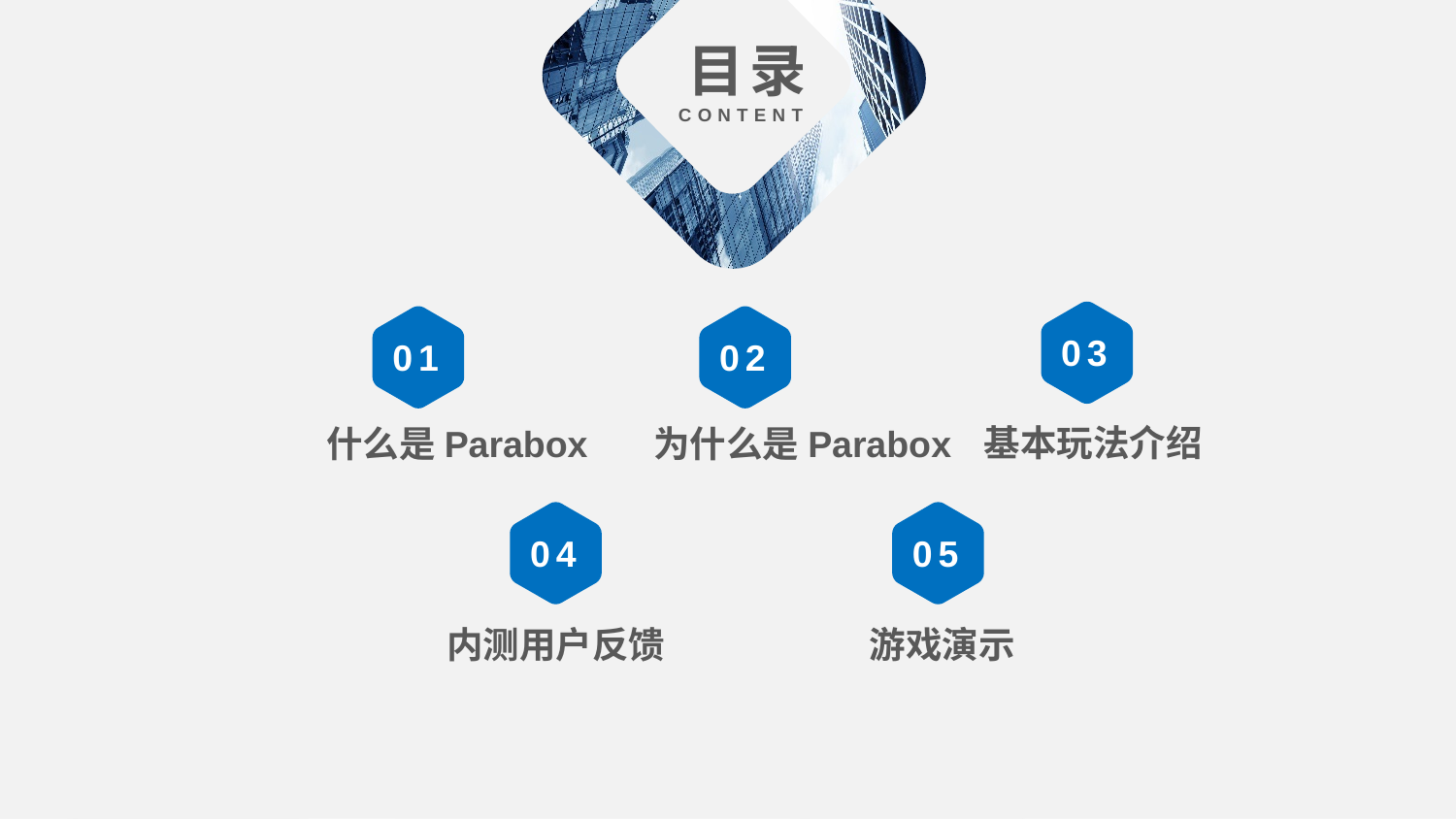

目录
CONTENT

03
基本玩法介绍

01
什么是Parabox

02
为什么是Parabox

04
内测用户反馈

05
游戏演示